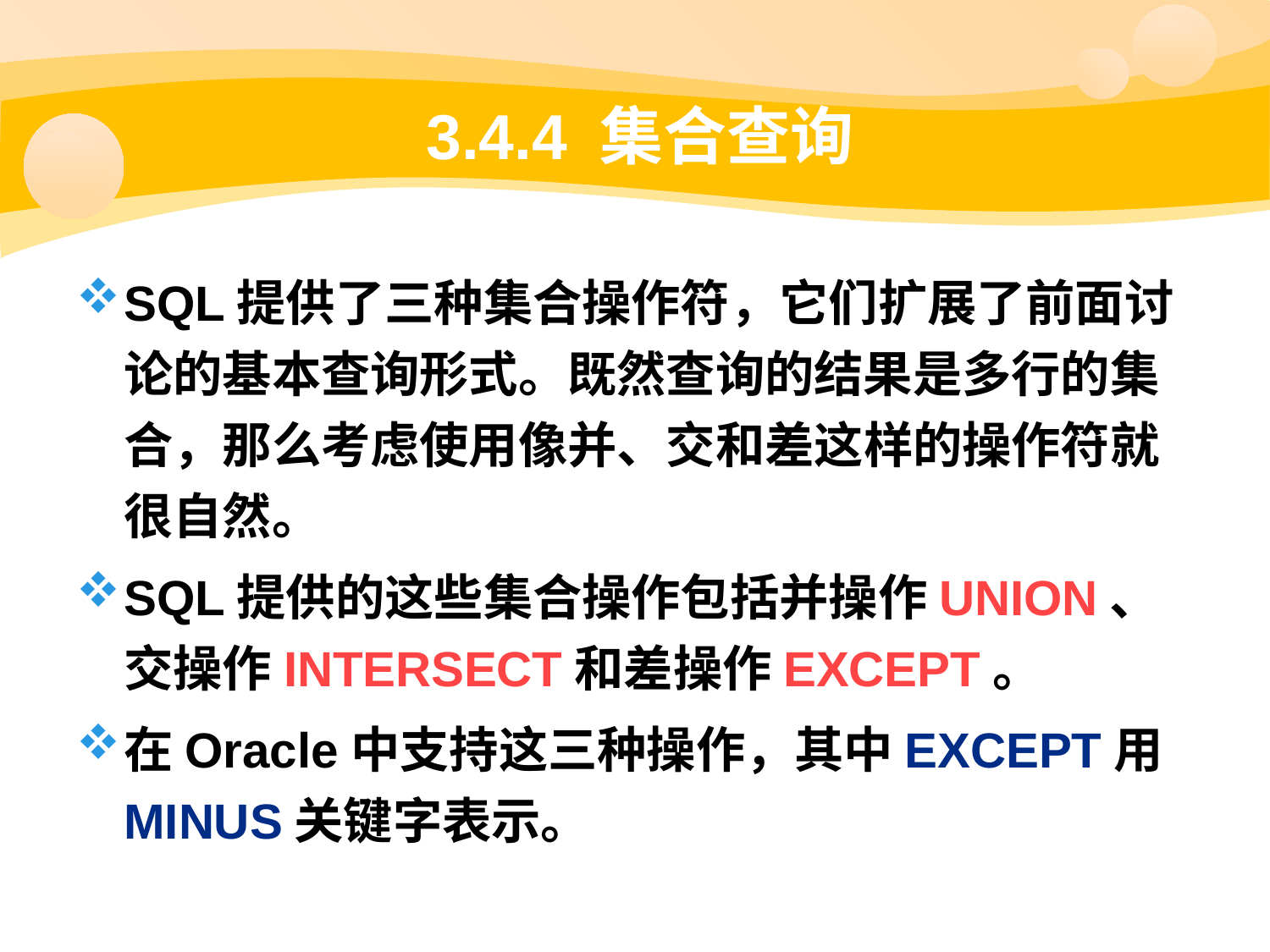

# 3.4.4 集合查询
SQL提供了三种集合操作符，它们扩展了前面讨论的基本查询形式。既然查询的结果是多行的集合，那么考虑使用像并、交和差这样的操作符就很自然。
SQL提供的这些集合操作包括并操作UNION、交操作INTERSECT和差操作EXCEPT。
在Oracle中支持这三种操作，其中EXCEPT用MINUS关键字表示。